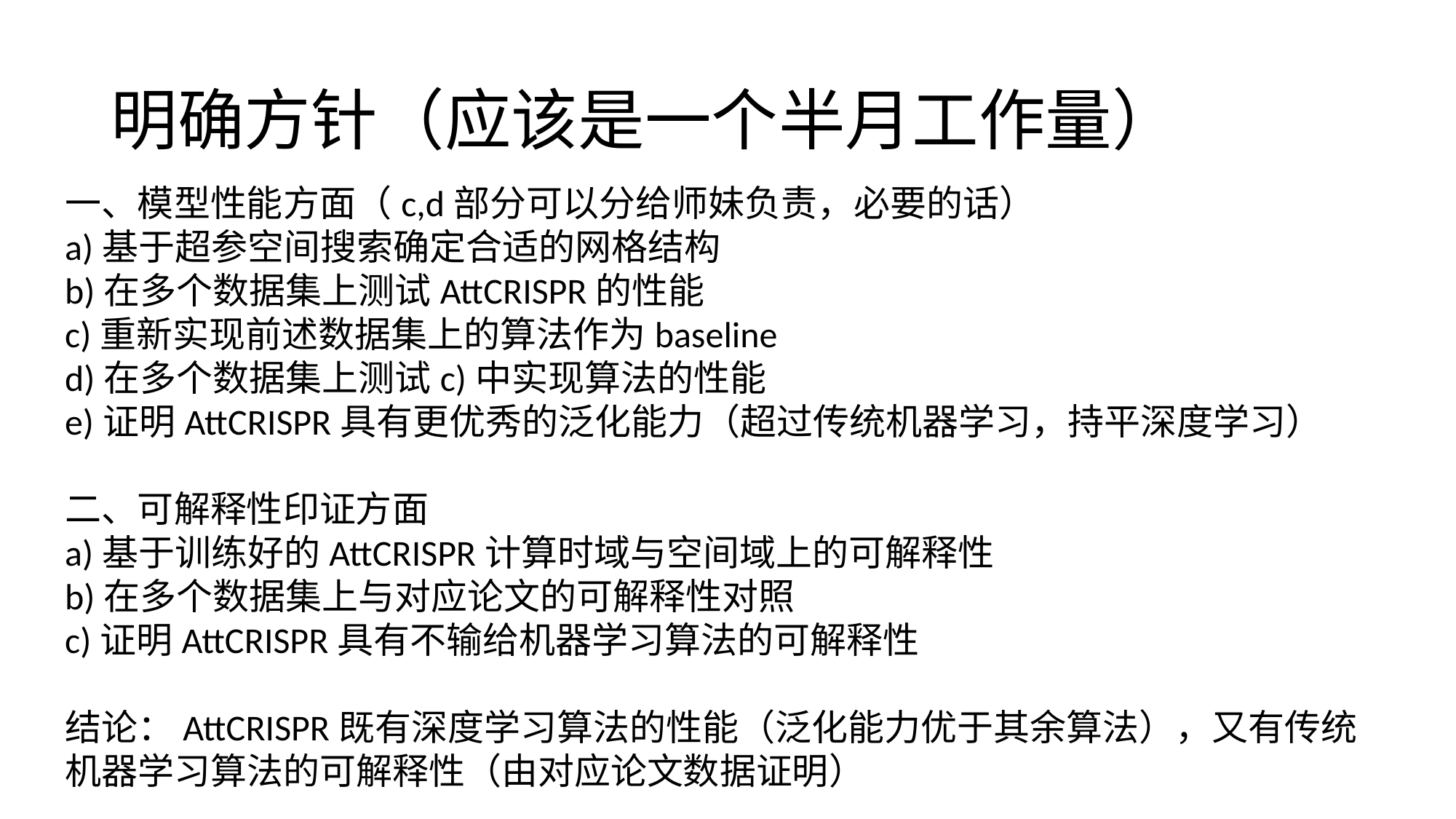

# 明确方针（应该是一个半月工作量）
一、模型性能方面（c,d部分可以分给师妹负责，必要的话）
a)基于超参空间搜索确定合适的网格结构
b)在多个数据集上测试AttCRISPR的性能
c)重新实现前述数据集上的算法作为baseline
d)在多个数据集上测试c)中实现算法的性能
e)证明AttCRISPR具有更优秀的泛化能力（超过传统机器学习，持平深度学习）

二、可解释性印证方面
a)基于训练好的AttCRISPR计算时域与空间域上的可解释性
b)在多个数据集上与对应论文的可解释性对照
c)证明AttCRISPR具有不输给机器学习算法的可解释性

结论：AttCRISPR既有深度学习算法的性能（泛化能力优于其余算法），又有传统机器学习算法的可解释性（由对应论文数据证明）